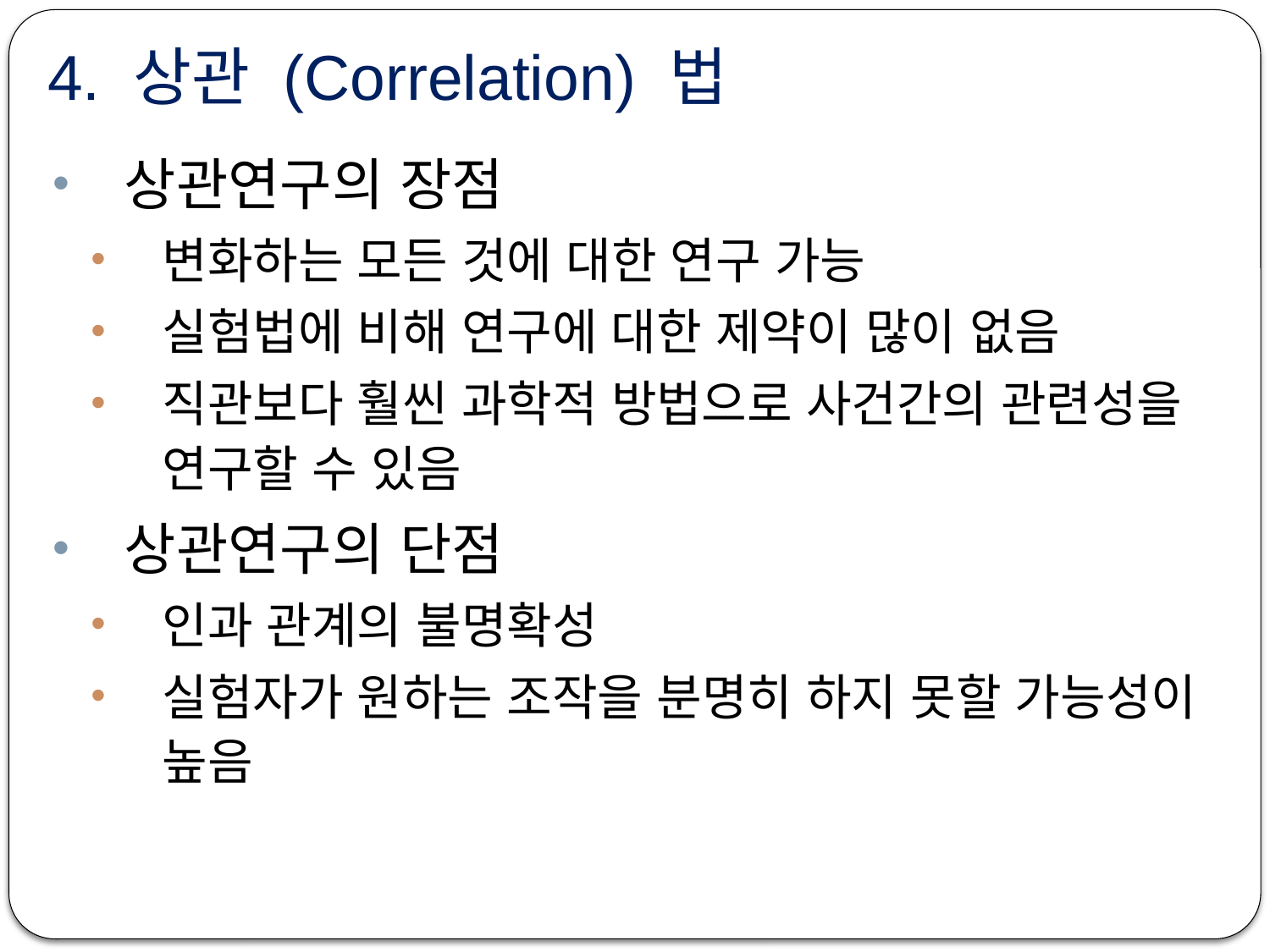

# 4. 상관 (Correlation) 법
상관연구의 장점
변화하는 모든 것에 대한 연구 가능
실험법에 비해 연구에 대한 제약이 많이 없음
직관보다 훨씬 과학적 방법으로 사건간의 관련성을 연구할 수 있음
상관연구의 단점
인과 관계의 불명확성
실험자가 원하는 조작을 분명히 하지 못할 가능성이 높음